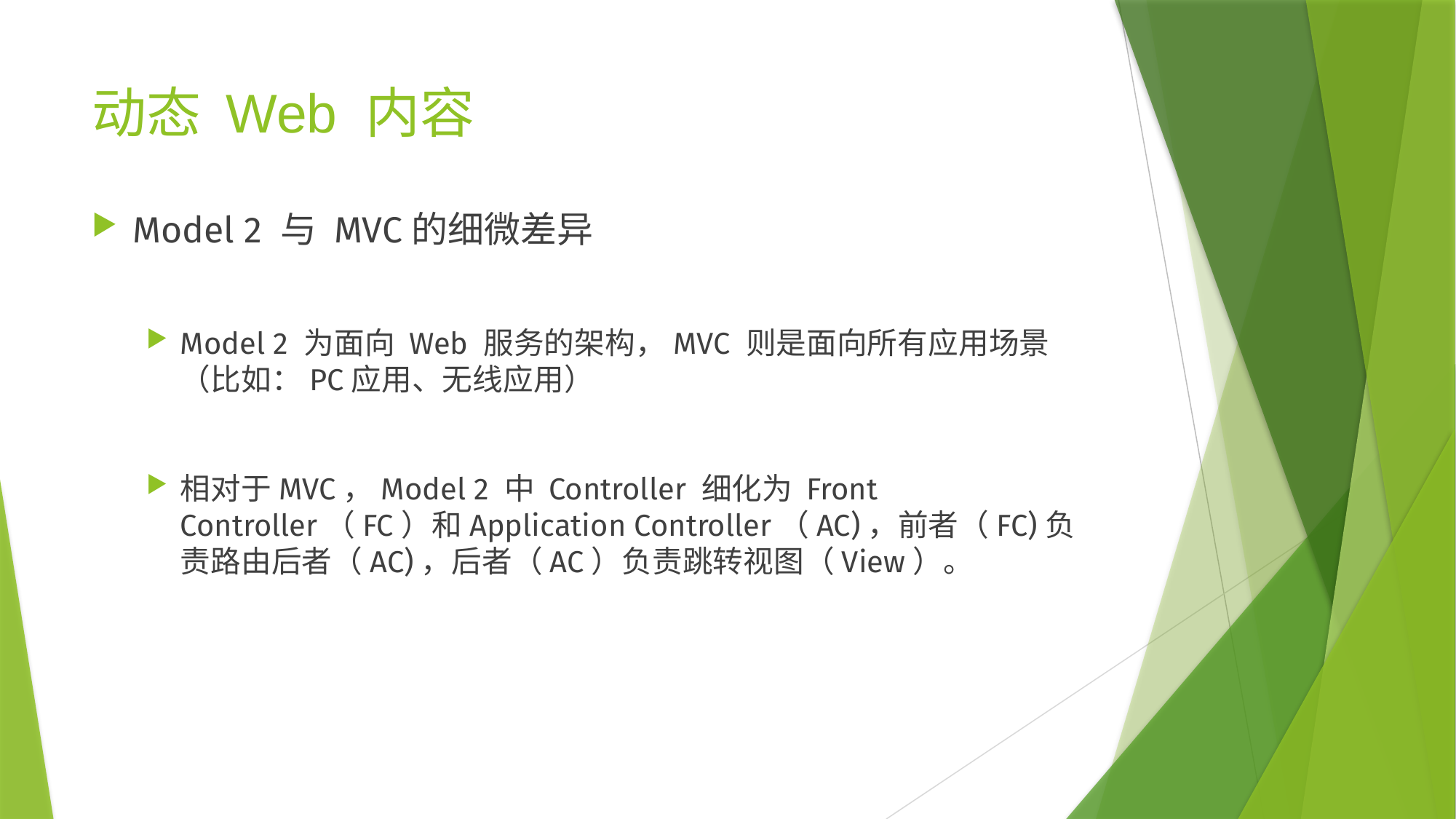

# 动态 Web 内容
Model 2 与 MVC的细微差异

Model 2 为面向 Web 服务的架构，MVC 则是面向所有应用场景（比如：PC应用、无线应用）

相对于MVC，Model 2 中 Controller 细化为 Front Controller（FC）和Application Controller（AC)，前者（FC)负责路由后者（AC)，后者（AC）负责跳转视图（View）。